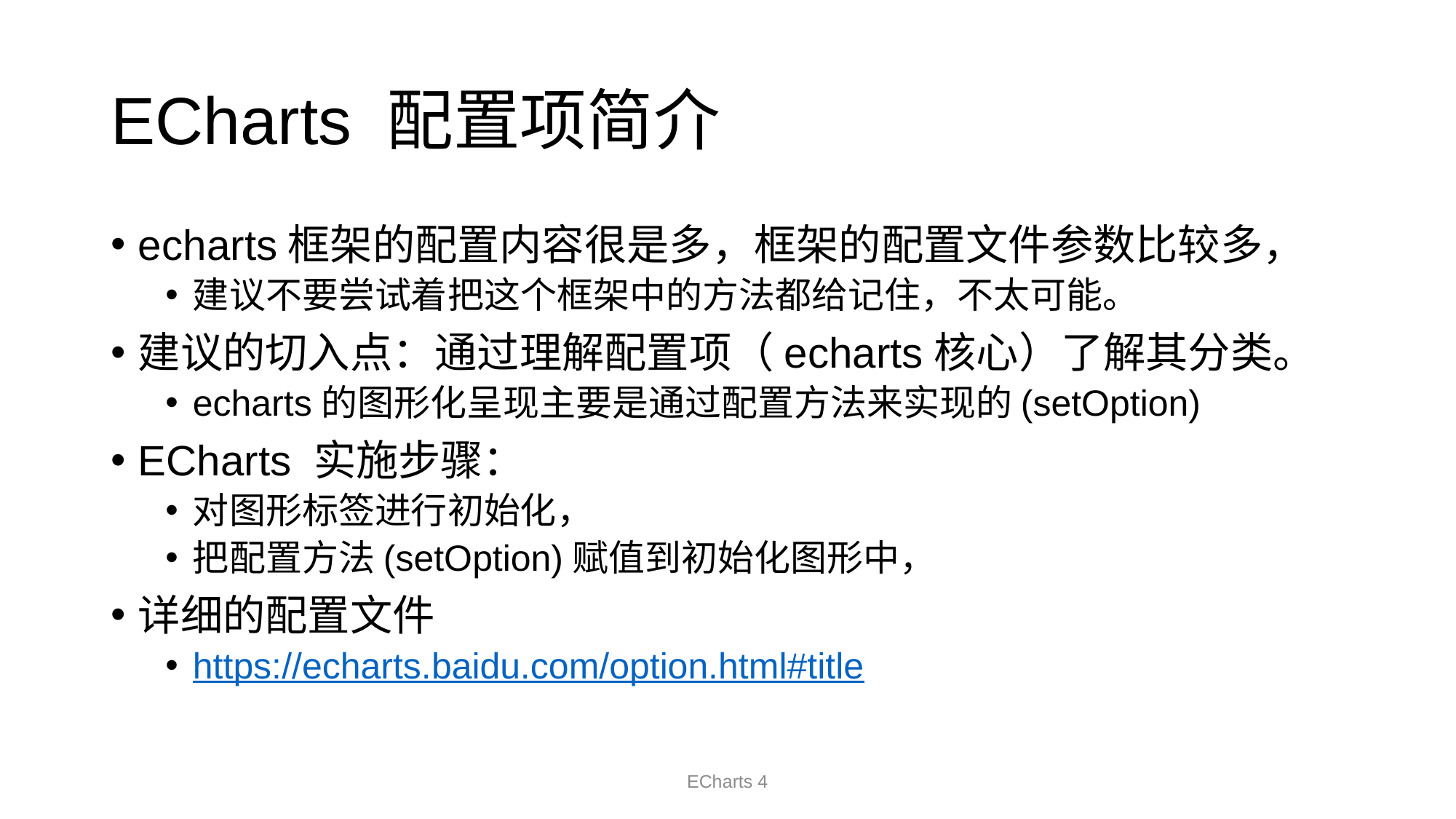

# ECharts 配置项简介
echarts框架的配置内容很是多，框架的配置文件参数比较多，
建议不要尝试着把这个框架中的方法都给记住，不太可能。
建议的切入点：通过理解配置项（echarts核心）了解其分类。
echarts的图形化呈现主要是通过配置方法来实现的(setOption)
ECharts 实施步骤：
对图形标签进行初始化，
把配置方法(setOption)赋值到初始化图形中，
详细的配置文件
https://echarts.baidu.com/option.html#title

ECharts 4
14